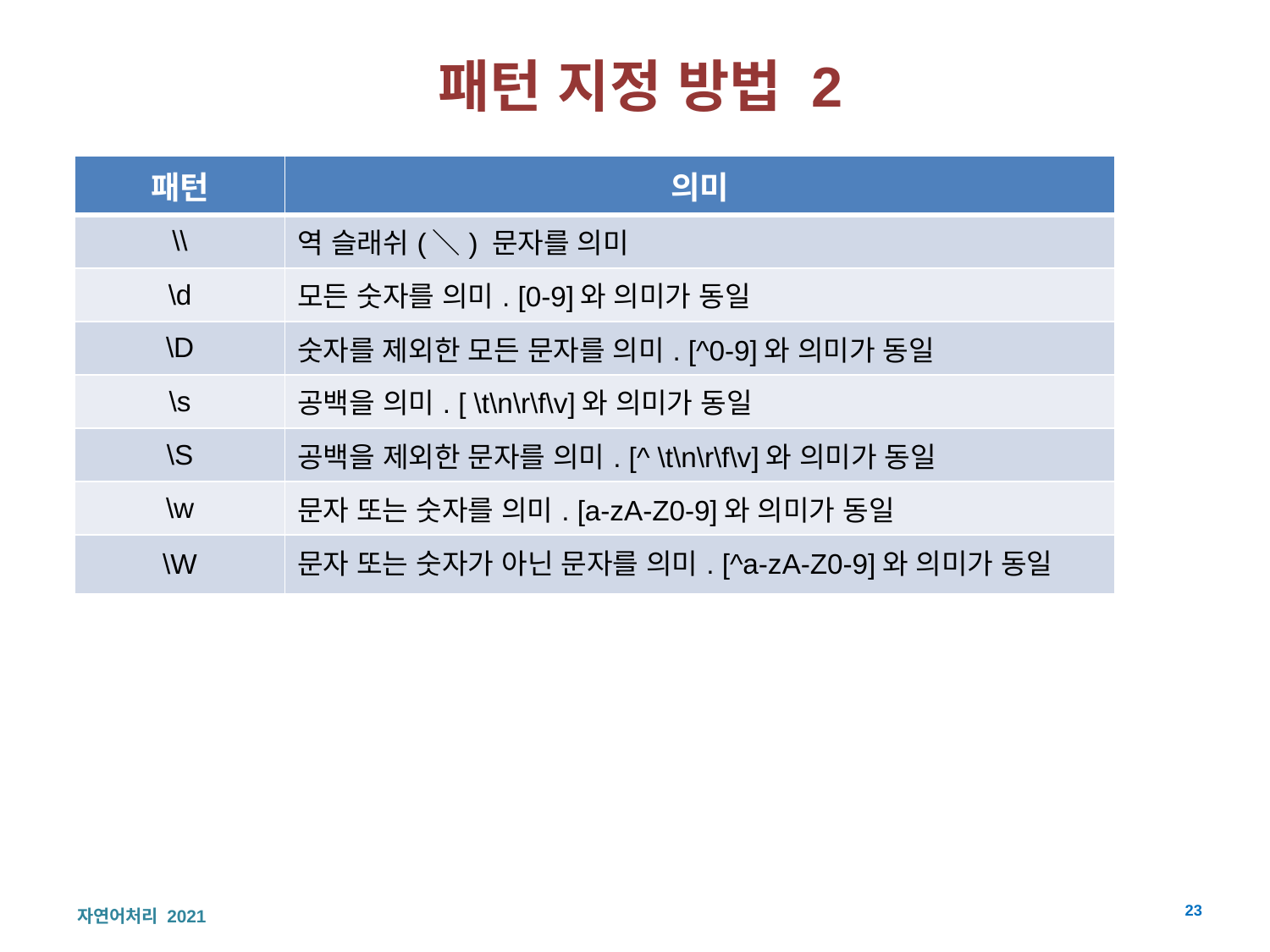

# 패턴 지정 방법 2
| 패턴 | 의미 |
| --- | --- |
| \\ | 역 슬래쉬(＼) 문자를 의미 |
| \d | 모든 숫자를 의미. [0-9]와 의미가 동일 |
| \D | 숫자를 제외한 모든 문자를 의미. [^0-9]와 의미가 동일 |
| \s | 공백을 의미. [ \t\n\r\f\v]와 의미가 동일 |
| \S | 공백을 제외한 문자를 의미. [^ \t\n\r\f\v]와 의미가 동일 |
| \w | 문자 또는 숫자를 의미. [a-zA-Z0-9]와 의미가 동일 |
| \W | 문자 또는 숫자가 아닌 문자를 의미. [^a-zA-Z0-9]와 의미가 동일 |